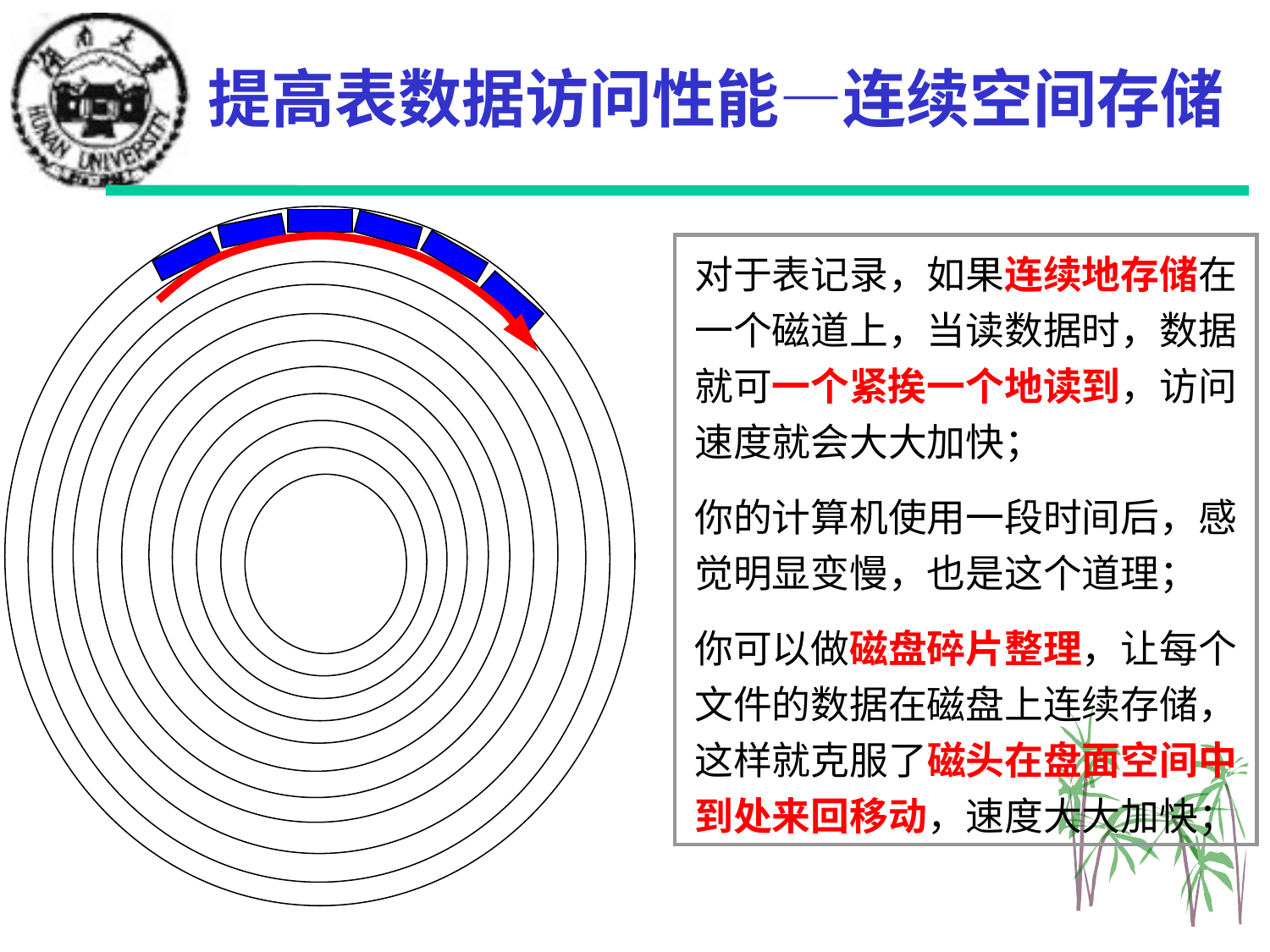

# 提高表数据访问性能—连续空间存储

对于表记录，如果连续地存储在一个磁道上，当读数据时，数据就可一个紧挨一个地读到，访问速度就会大大加快；
你的计算机使用一段时间后，感觉明显变慢，也是这个道理；
你可以做磁盘碎片整理，让每个文件的数据在磁盘上连续存储，这样就克服了磁头在盘面空间中到处来回移动，速度大大加快；